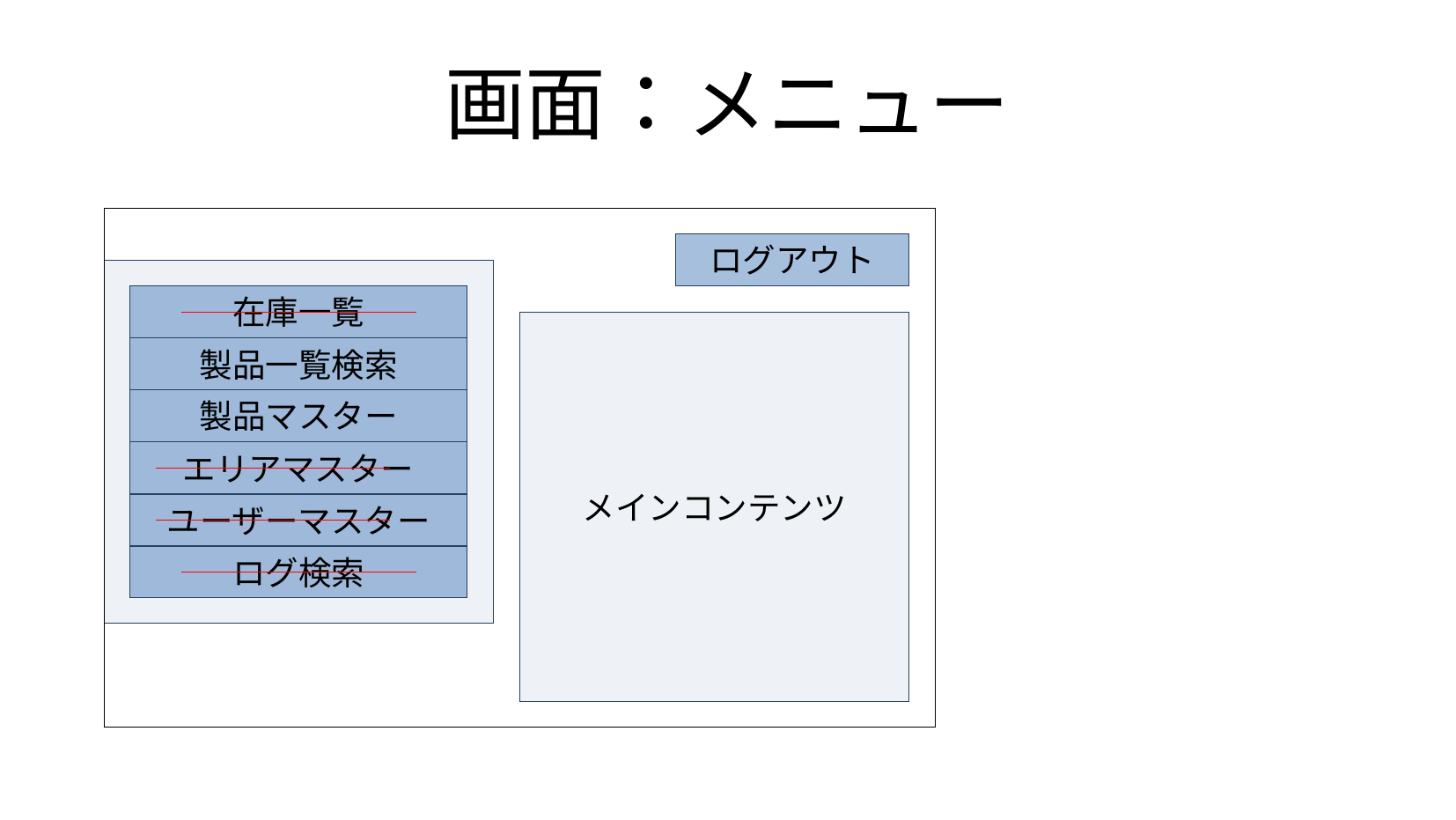

# 画面：メニュー

ログアウト

在庫一覧

メインコンテンツ
製品一覧検索
製品マスター
エリアマスター

ユーザーマスター

ログ検索